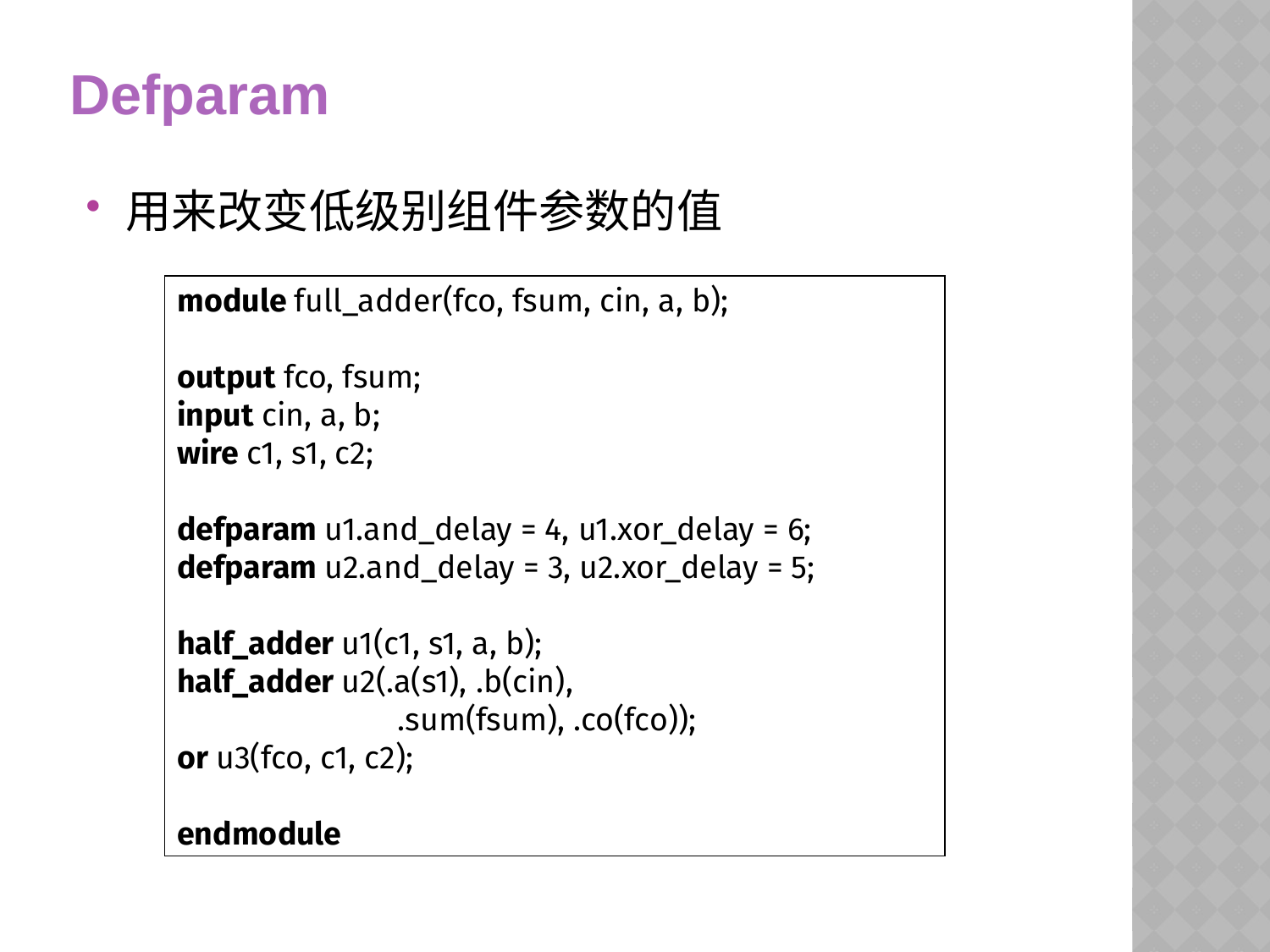

Defparam
用来改变低级别组件参数的值
module full_adder(fco, fsum, cin, a, b);

output fco, fsum;
input cin, a, b;
wire c1, s1, c2;

defparam u1.and_delay = 4, u1.xor_delay = 6;
defparam u2.and_delay = 3, u2.xor_delay = 5;

half_adder u1(c1, s1, a, b);
half_adder u2(.a(s1), .b(cin),
                          .sum(fsum), .co(fco));
or u3(fco, c1, c2);

endmodule